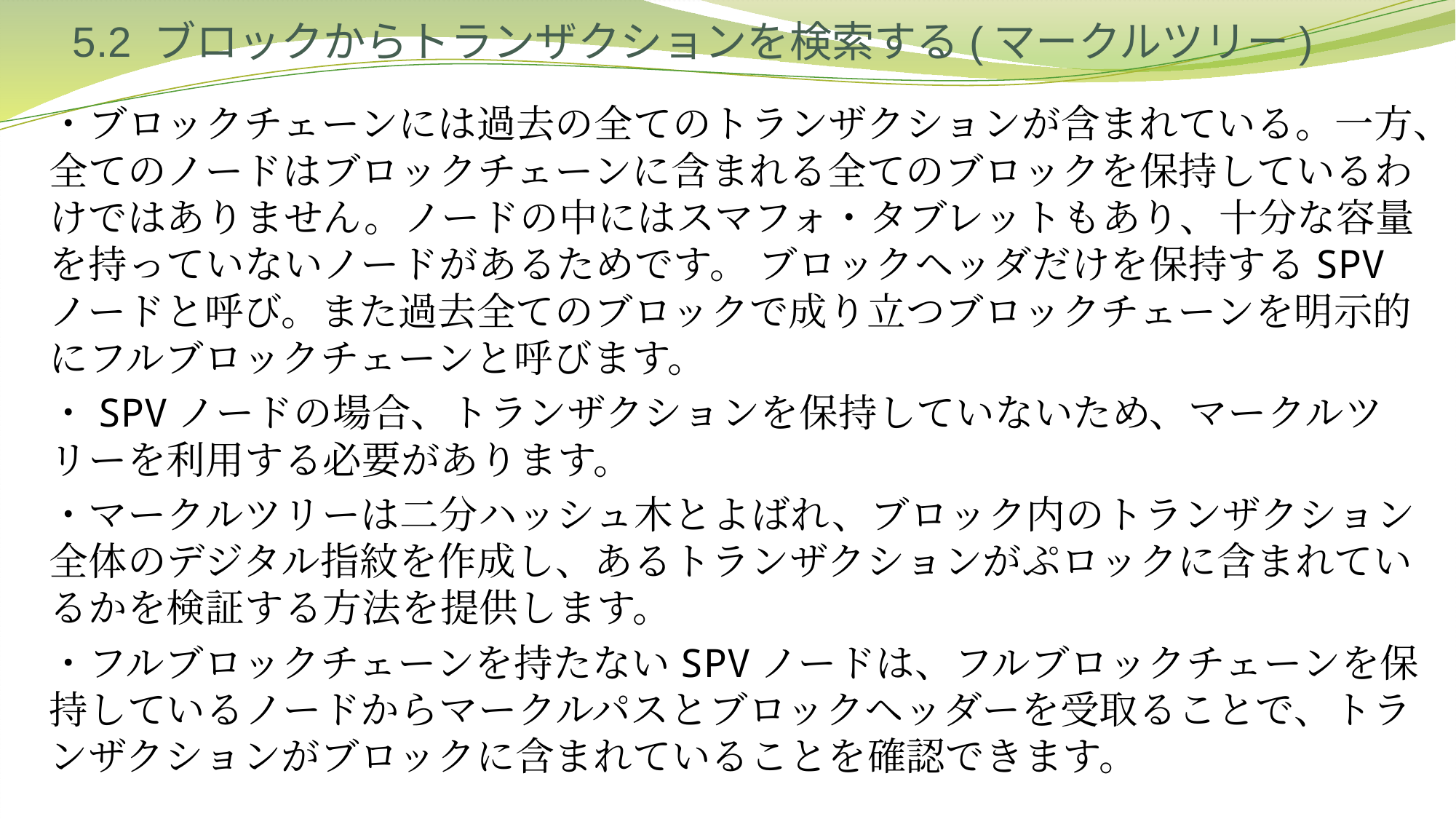

# 5.2 ブロックからトランザクションを検索する(マークルツリー)
・ブロックチェーンには過去の全てのトランザクションが含まれている。一方、全てのノードはブロックチェーンに含まれる全てのブロックを保持しているわけではありません。ノードの中にはスマフォ・タブレットもあり、十分な容量を持っていないノードがあるためです。 ブロックヘッダだけを保持するSPVノードと呼び。また過去全てのブロックで成り立つブロックチェーンを明示的にフルブロックチェーンと呼びます。
・SPVノードの場合、トランザクションを保持していないため、マークルツリーを利用する必要があります。
・マークルツリーは二分ハッシュ木とよばれ、ブロック内のトランザクション全体のデジタル指紋を作成し、あるトランザクションがぷロックに含まれているかを検証する方法を提供します。
・フルブロックチェーンを持たないSPVノードは、フルブロックチェーンを保持しているノードからマークルパスとブロックヘッダーを受取ることで、トランザクションがブロックに含まれていることを確認できます。